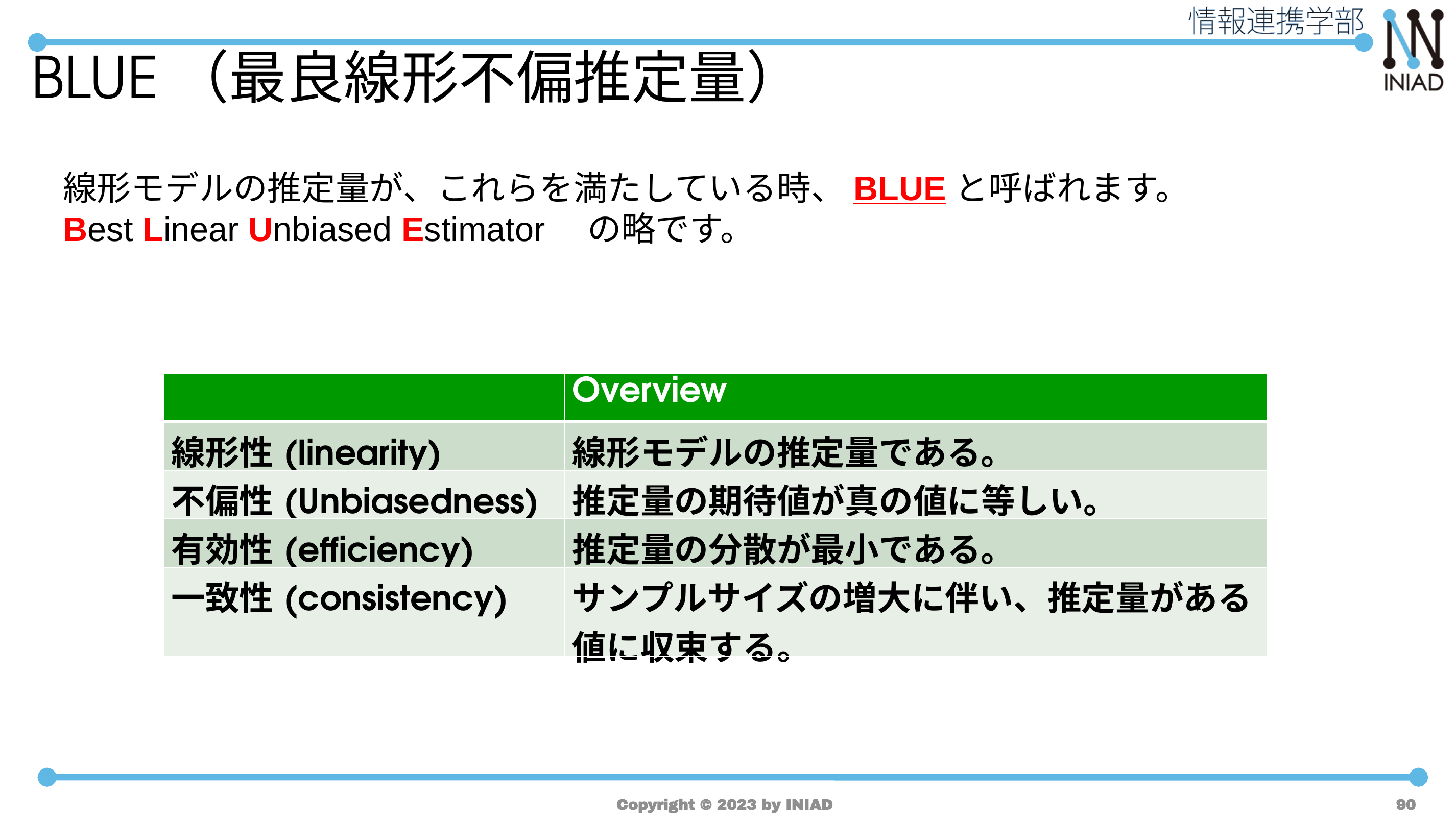

# BLUE（最良線形不偏推定量）
線形モデルの推定量が、これらを満たしている時、BLUEと呼ばれます。
Best Linear Unbiased Estimator　の略です。
|  | Overview |
| --- | --- |
| 線形性(linearity) | 線形モデルの推定量である。 |
| 不偏性(Unbiasedness) | 推定量の期待値が真の値に等しい。 |
| 有効性(efficiency) | 推定量の分散が最小である。 |
| 一致性(consistency) | サンプルサイズの増大に伴い、推定量がある値に収束する。 |
Copyright © 2023 by INIAD
90